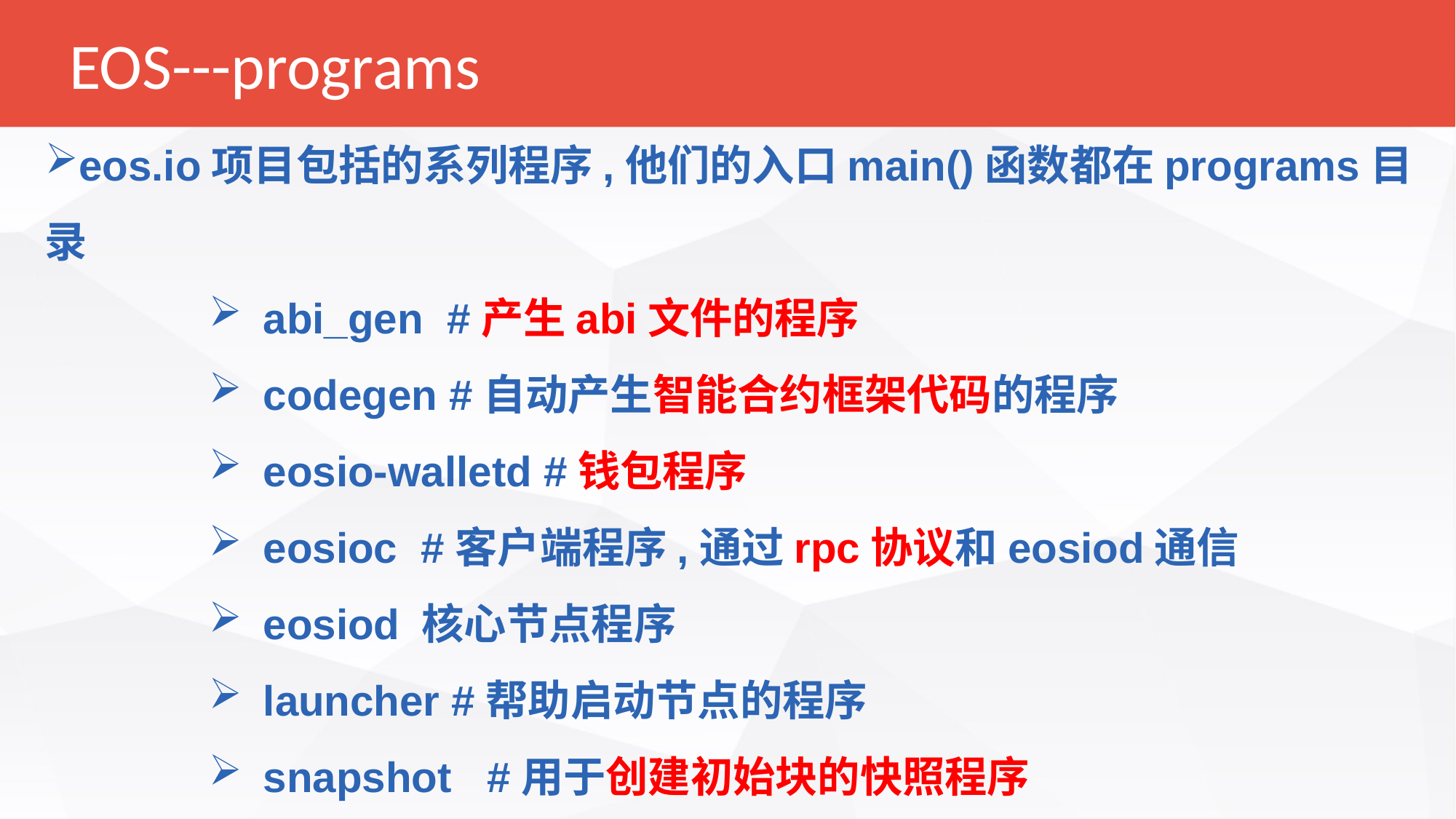

EOS---programs

eos.io项目包括的系列程序,他们的入口main()函数都在programs目录
abi_gen  #产生abi文件的程序
codegen #自动产生智能合约框架代码的程序
eosio-walletd #钱包程序
eosioc  #客户端程序,通过rpc协议和eosiod通信
eosiod 核心节点程序
launcher #帮助启动节点的程序
snapshot   #用于创建初始块的快照程序